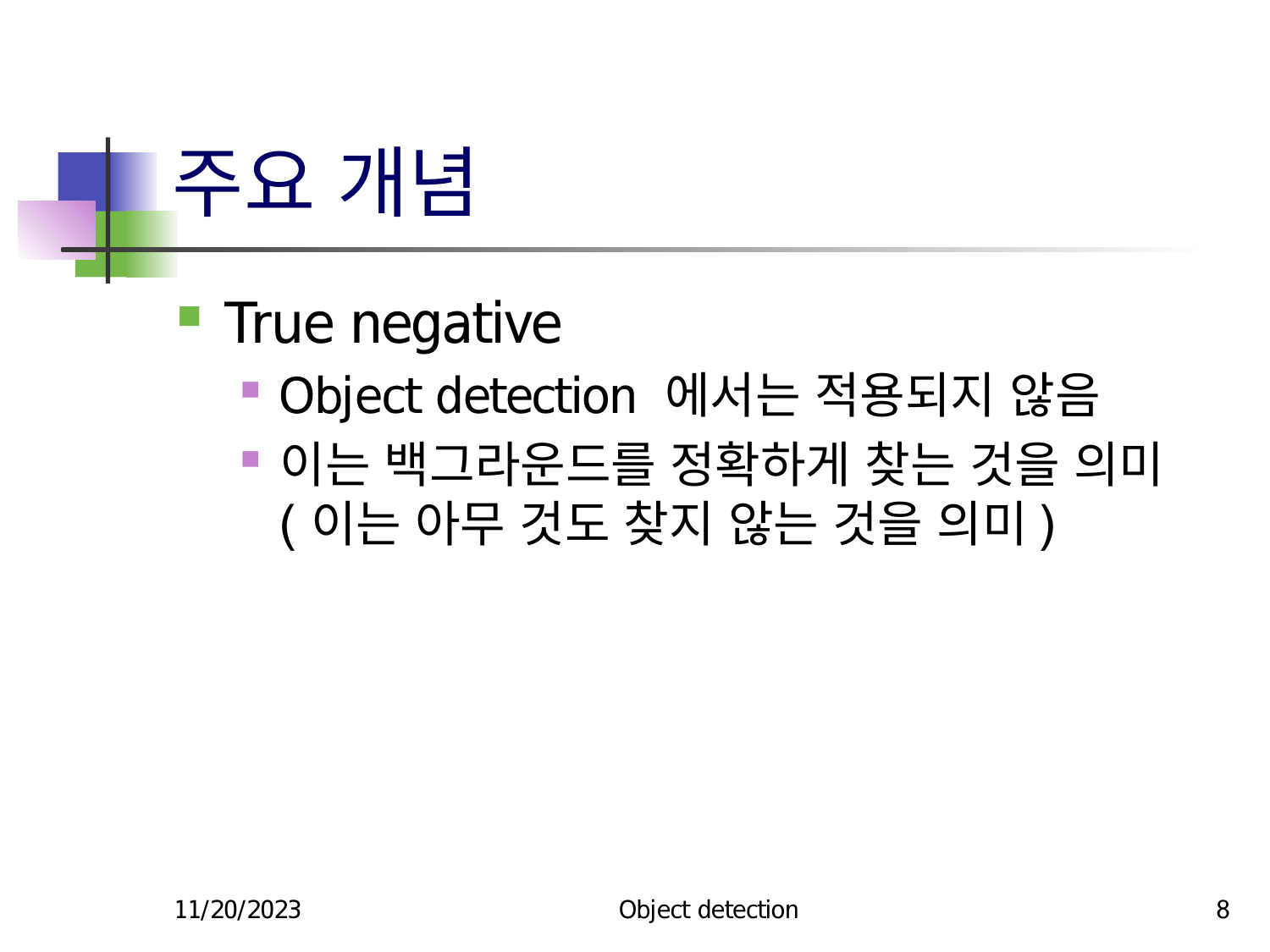

# 주요 개념
True negative
Object detection 에서는 적용되지 않음
이는 백그라운드를 정확하게 찾는 것을 의미 (이는 아무 것도 찾지 않는 것을 의미)
11/20/2023
Object detection
8